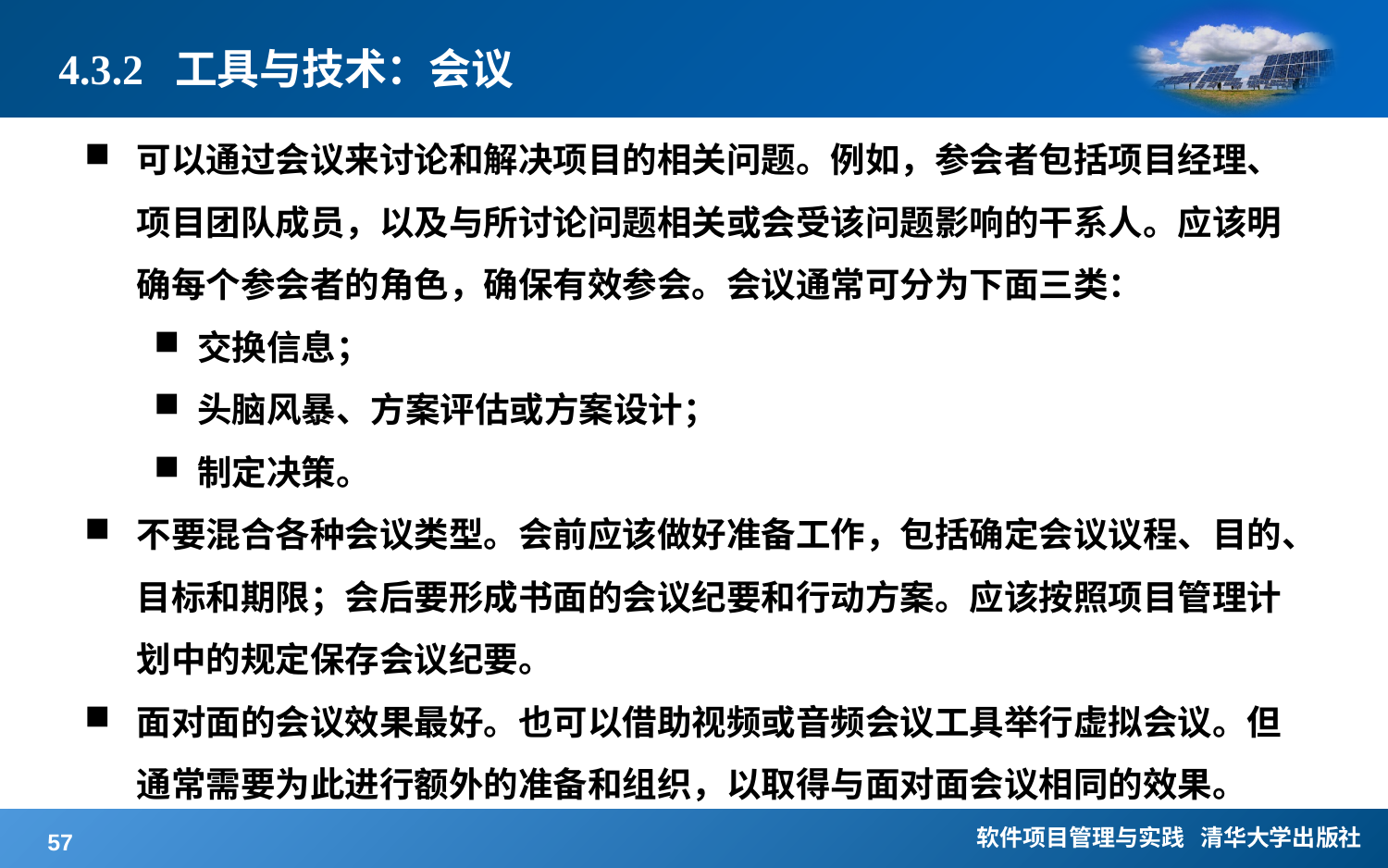

# 4.3.2  工具与技术：会议
可以通过会议来讨论和解决项目的相关问题。例如，参会者包括项目经理、项目团队成员，以及与所讨论问题相关或会受该问题影响的干系人。应该明确每个参会者的角色，确保有效参会。会议通常可分为下面三类：
交换信息；
头脑风暴、方案评估或方案设计；
制定决策。
不要混合各种会议类型。会前应该做好准备工作，包括确定会议议程、目的、目标和期限；会后要形成书面的会议纪要和行动方案。应该按照项目管理计划中的规定保存会议纪要。
面对面的会议效果最好。也可以借助视频或音频会议工具举行虚拟会议。但通常需要为此进行额外的准备和组织，以取得与面对面会议相同的效果。